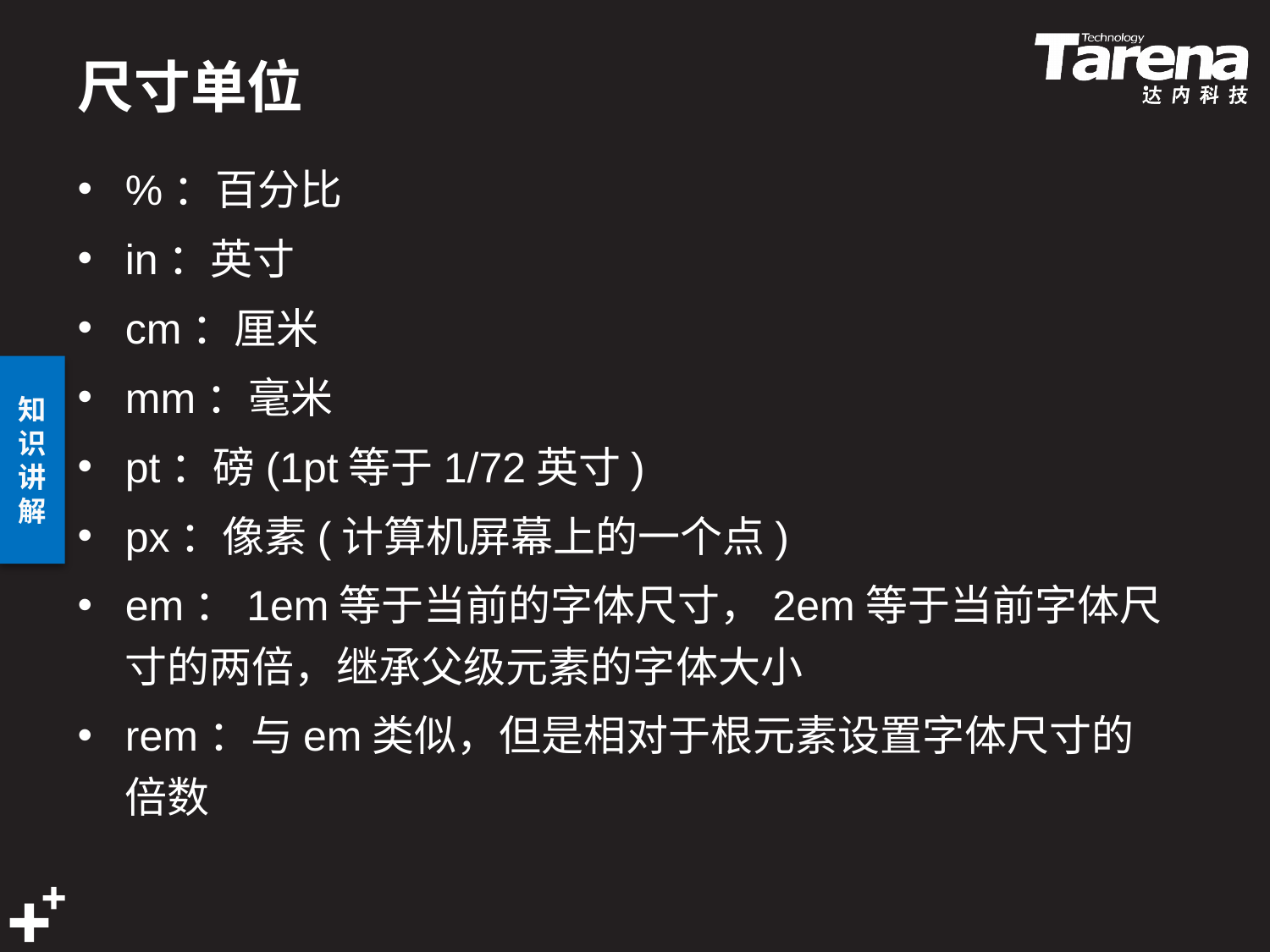

# 尺寸单位
%：百分比
in：英寸
cm：厘米
mm：毫米
pt：磅(1pt等于1/72英寸)
px：像素(计算机屏幕上的一个点)
em：1em等于当前的字体尺寸，2em等于当前字体尺寸的两倍，继承父级元素的字体大小
rem：与em类似，但是相对于根元素设置字体尺寸的倍数